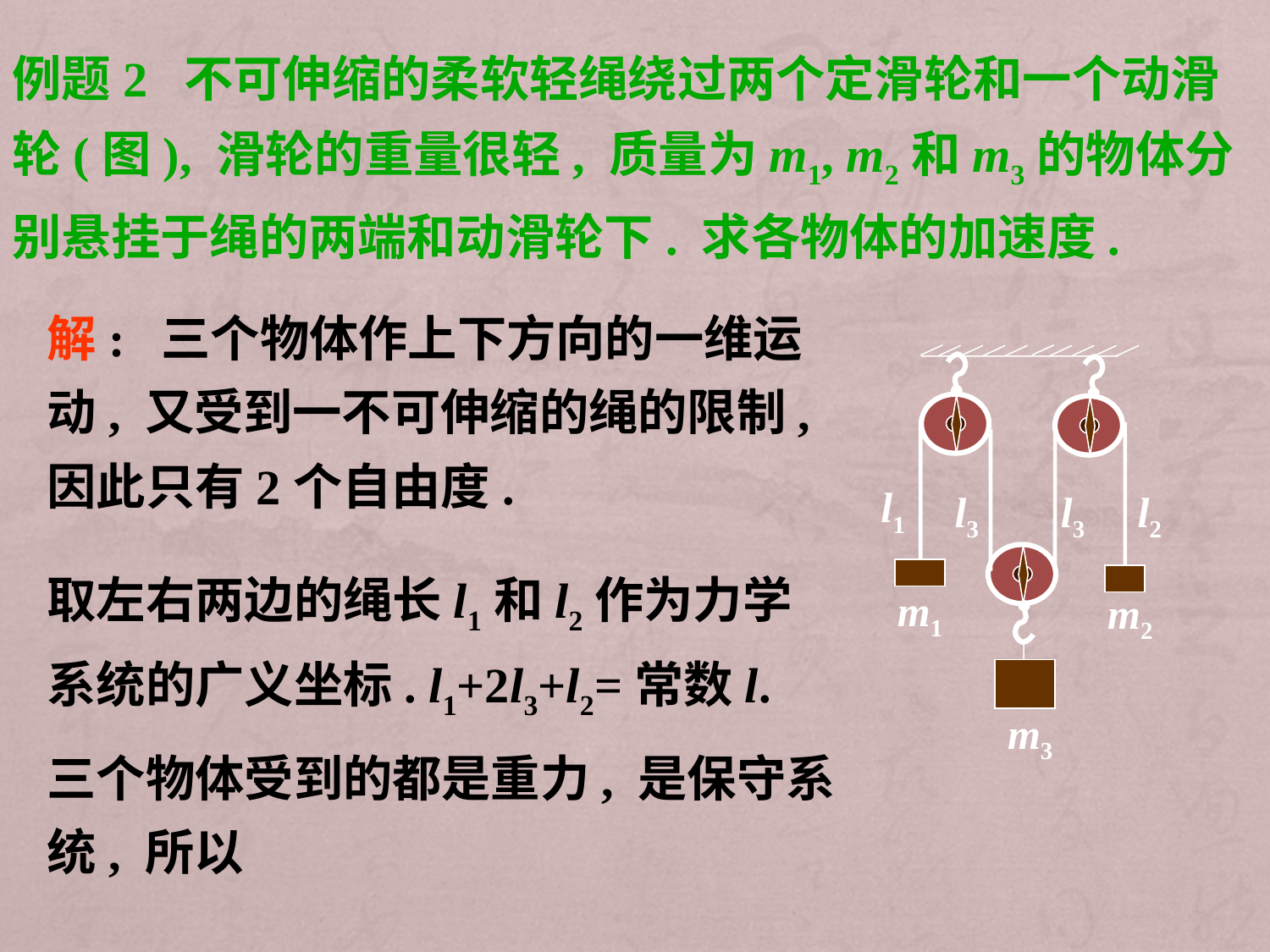

例题2  不可伸缩的柔软轻绳绕过两个定滑轮和一个动滑轮(图), 滑轮的重量很轻, 质量为m1, m2和m3的物体分别悬挂于绳的两端和动滑轮下. 求各物体的加速度.
解:  三个物体作上下方向的一维运动, 又受到一不可伸缩的绳的限制,因此只有2个自由度.

l1
l3
l3
l2

m1

m2

m3
取左右两边的绳长l1和l2作为力学系统的广义坐标. l1+2l3+l2=常数l.
三个物体受到的都是重力, 是保守系统, 所以